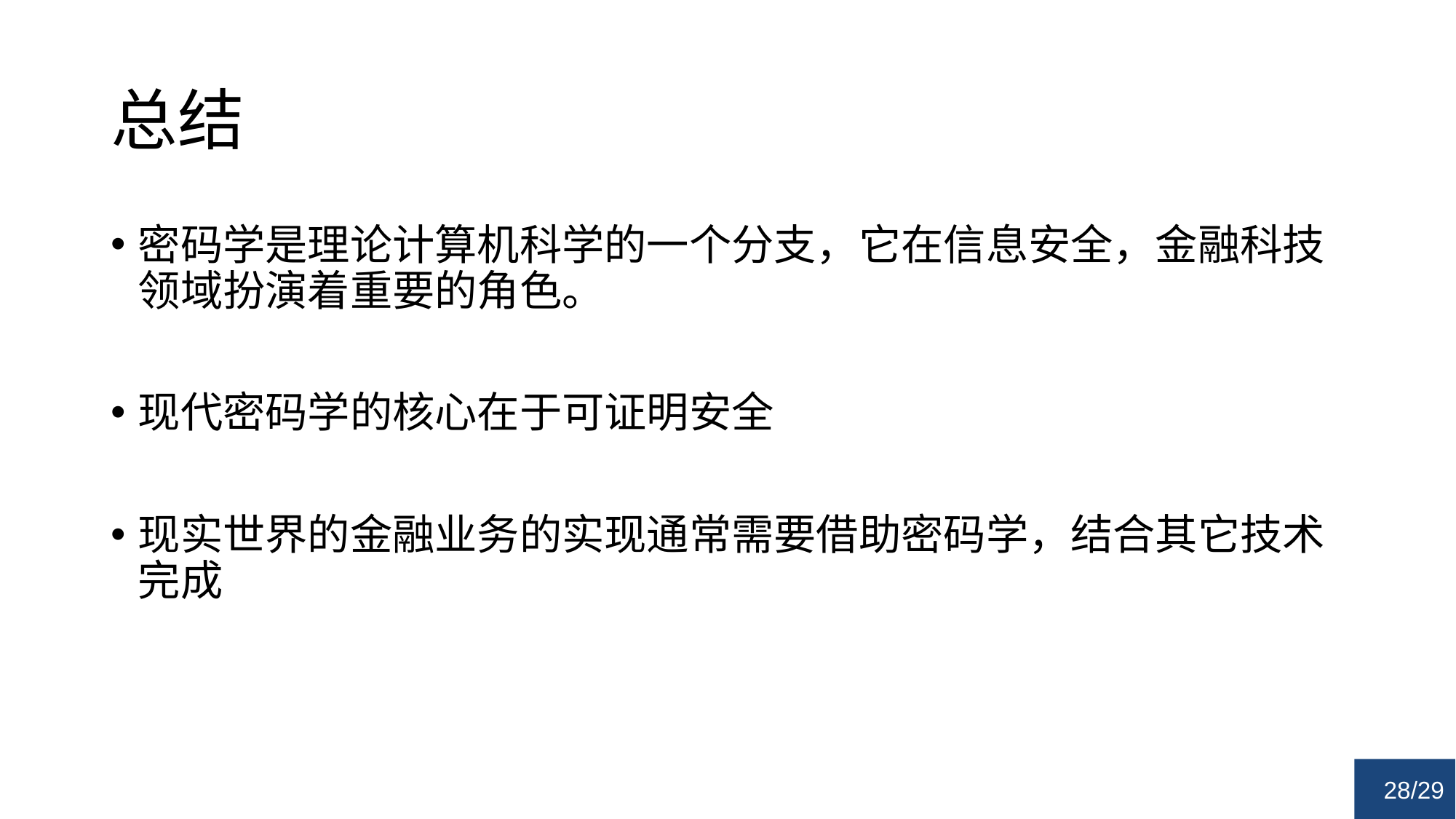

# 总结
密码学是理论计算机科学的一个分支，它在信息安全，金融科技领域扮演着重要的角色。

现代密码学的核心在于可证明安全

现实世界的金融业务的实现通常需要借助密码学，结合其它技术完成

28/29